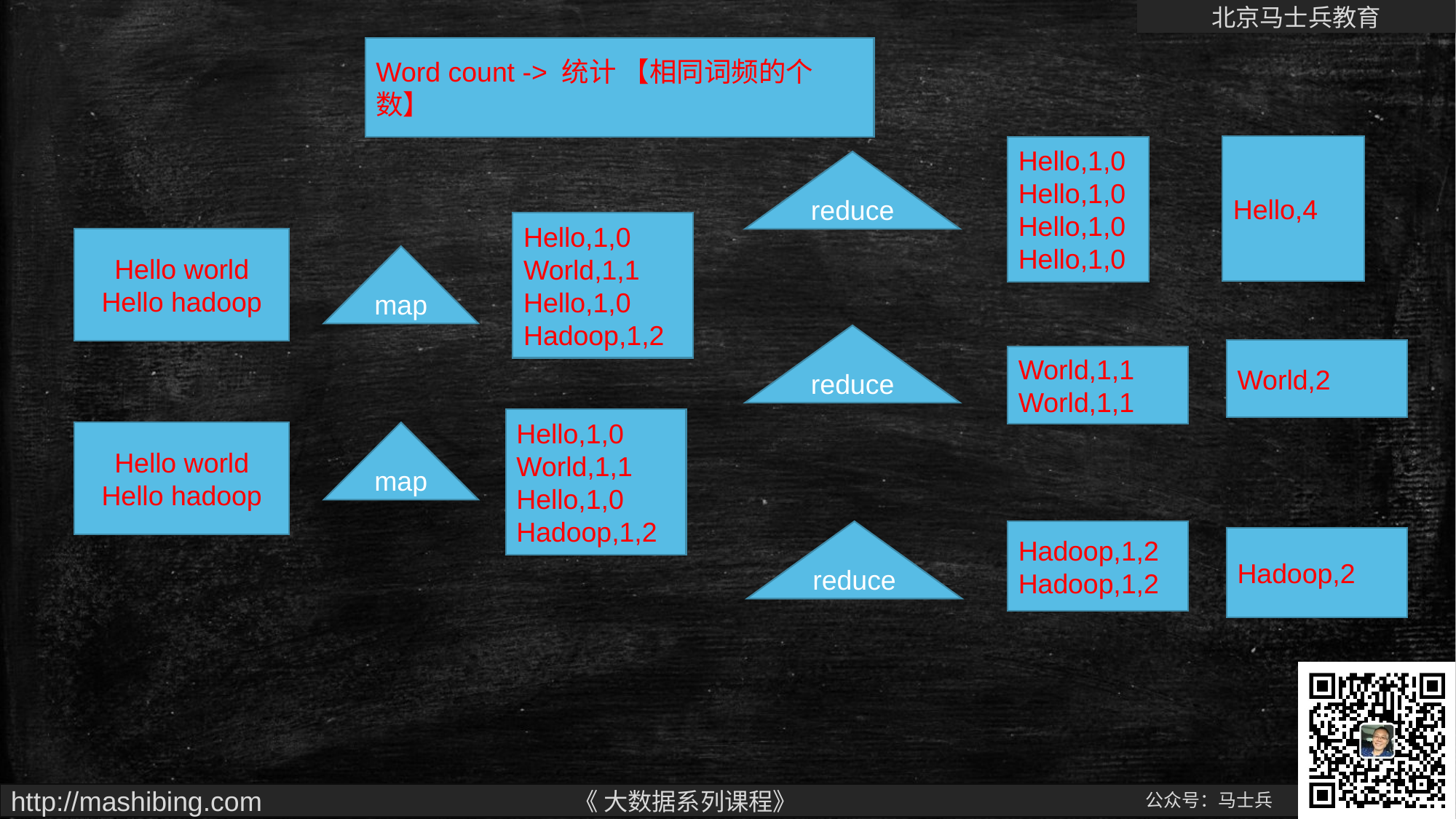

Word count -> 统计 【相同词频的个数】
Hello,4
Hello,1,0
Hello,1,0
Hello,1,0
Hello,1,0
reduce
Hello,1,0
World,1,1
Hello,1,0
Hadoop,1,2
Hello world
Hello hadoop
map
reduce
World,2
World,1,1
World,1,1
Hello,1,0
World,1,1
Hello,1,0
Hadoop,1,2
Hello world
Hello hadoop
map
reduce
Hadoop,1,2
Hadoop,1,2
Hadoop,2